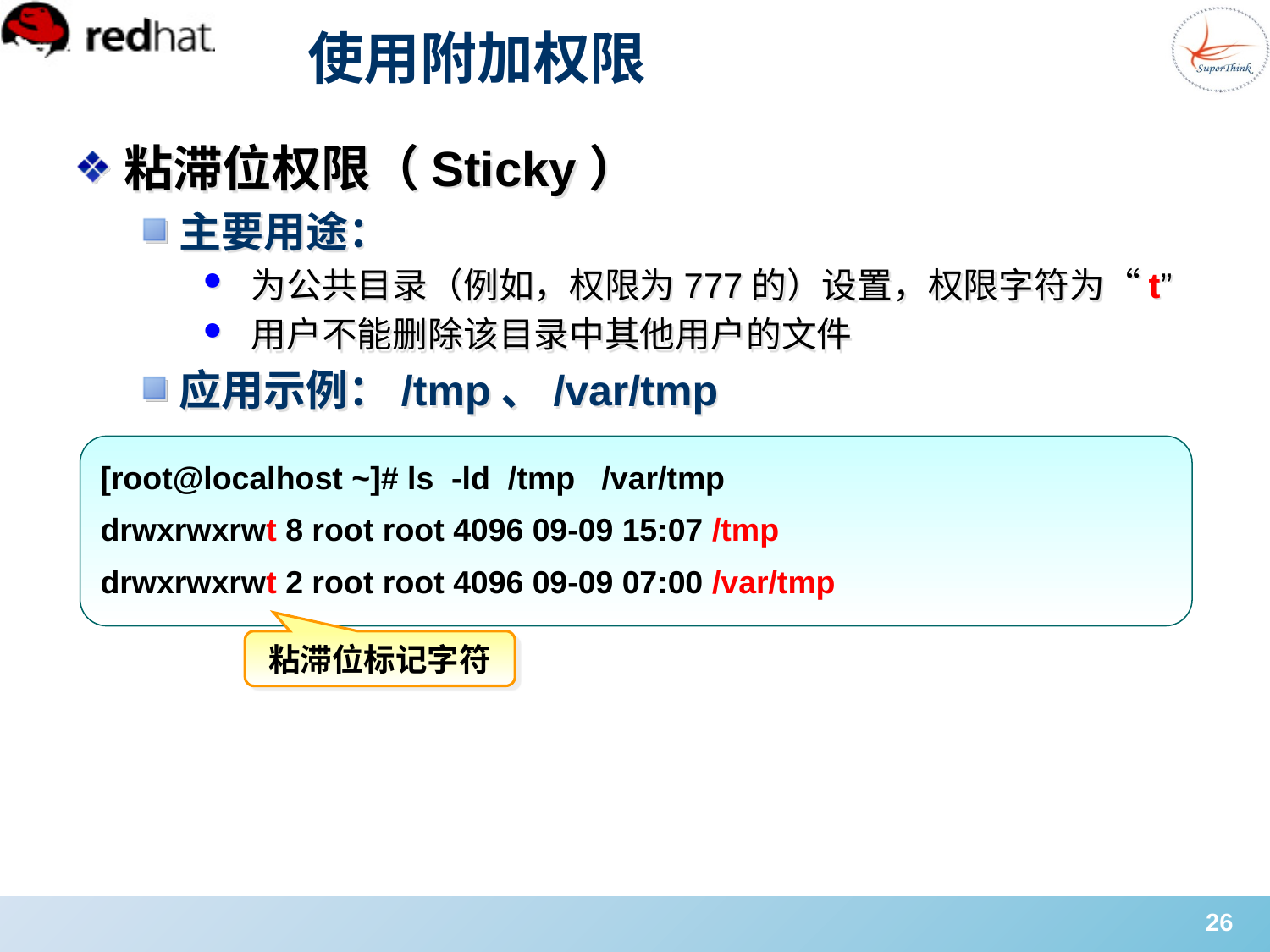

# 使用附加权限
粘滞位权限（Sticky）
主要用途：
 为公共目录（例如，权限为777的）设置，权限字符为“t”
 用户不能删除该目录中其他用户的文件
应用示例：/tmp、/var/tmp
[root@localhost ~]# ls  -ld  /tmp   /var/tmp
drwxrwxrwt 8 root root 4096 09-09 15:07 /tmp
drwxrwxrwt 2 root root 4096 09-09 07:00 /var/tmp
粘滞位标记字符
26